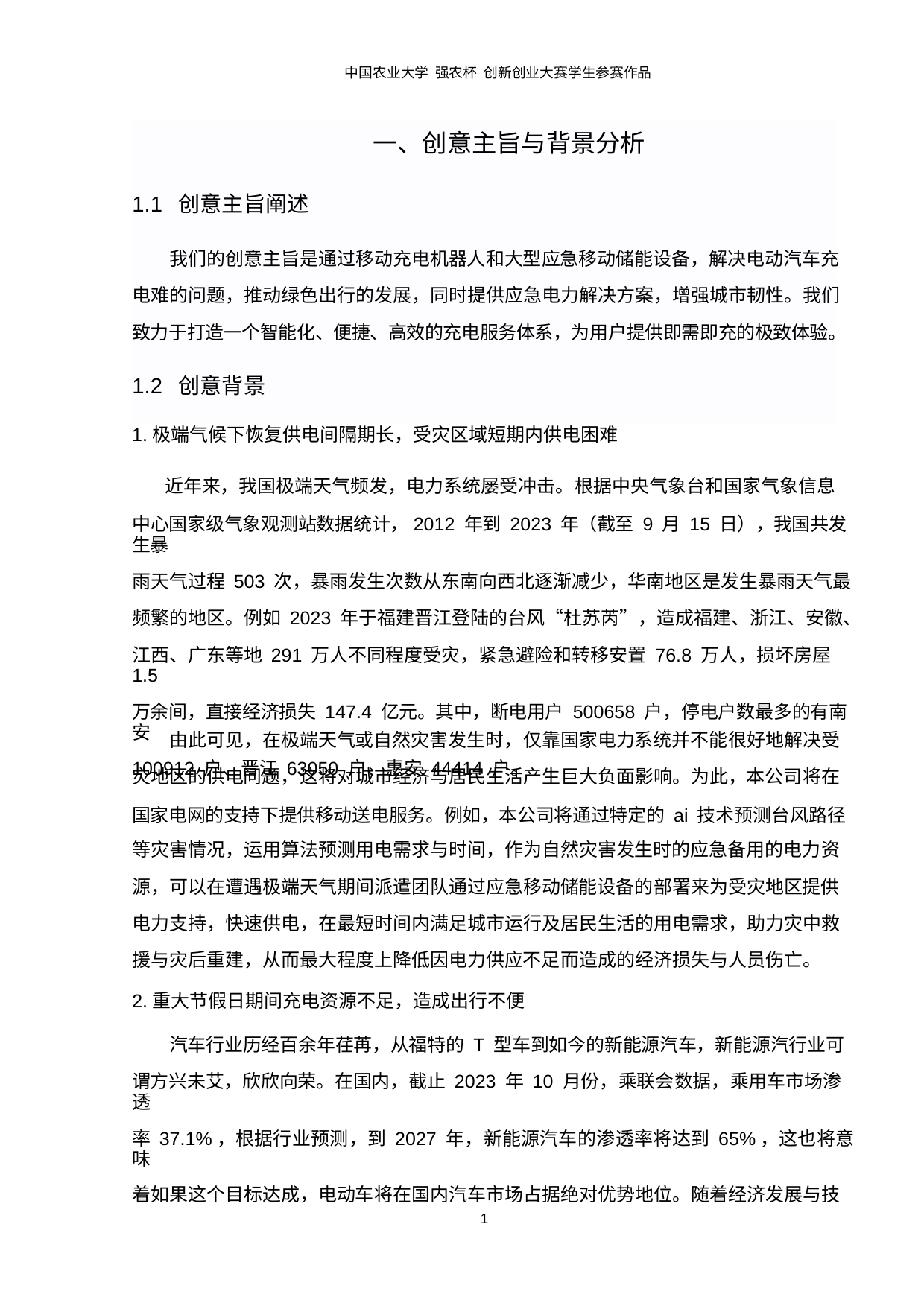

中国农业大学 强农杯 创新创业大赛学生参赛作品

一、创意主旨与背景分析
1.1 创意主旨阐述
我们的创意主旨是通过移动充电机器人和大型应急移动储能设备，解决电动汽车充
电难的问题，推动绿色出行的发展，同时提供应急电力解决方案，增强城市韧性。我们
致力于打造一个智能化、便捷、高效的充电服务体系，为用户提供即需即充的极致体验。
1.2 创意背景
1.极端气候下恢复供电间隔期长，受灾区域短期内供电困难
近年来，我国极端天气频发，电力系统屡受冲击。根据中央气象台和国家气象信息
中心国家级气象观测站数据统计，2012 年到 2023 年（截至 9 月 15 日），我国共发生暴
雨天气过程 503 次，暴雨发生次数从东南向西北逐渐减少，华南地区是发生暴雨天气最
频繁的地区。例如 2023 年于福建晋江登陆的台风“杜苏芮”，造成福建、浙江、安徽、
江西、广东等地 291 万人不同程度受灾，紧急避险和转移安置 76.8 万人，损坏房屋 1.5
万余间，直接经济损失 147.4 亿元。其中，断电用户 500658 户，停电户数最多的有南安
100912 户、晋江 63050 户、惠安 44414 户。
由此可见，在极端天气或自然灾害发生时，仅靠国家电力系统并不能很好地解决受
灾地区的供电问题，这将对城市经济与居民生活产生巨大负面影响。为此，本公司将在
国家电网的支持下提供移动送电服务。例如，本公司将通过特定的 ai 技术预测台风路径
等灾害情况，运用算法预测用电需求与时间，作为自然灾害发生时的应急备用的电力资
源，可以在遭遇极端天气期间派遣团队通过应急移动储能设备的部署来为受灾地区提供
电力支持，快速供电，在最短时间内满足城市运行及居民生活的用电需求，助力灾中救
援与灾后重建，从而最大程度上降低因电力供应不足而造成的经济损失与人员伤亡。
2.重大节假日期间充电资源不足，造成出行不便
汽车行业历经百余年荏苒，从福特的 T 型车到如今的新能源汽车，新能源汽行业可
谓方兴未艾，欣欣向荣。在国内，截止 2023 年 10 月份，乘联会数据，乘用车市场渗透
率 37.1%，根据行业预测，到 2027 年，新能源汽车的渗透率将达到 65%，这也将意味
着如果这个目标达成，电动车将在国内汽车市场占据绝对优势地位。随着经济发展与技
1